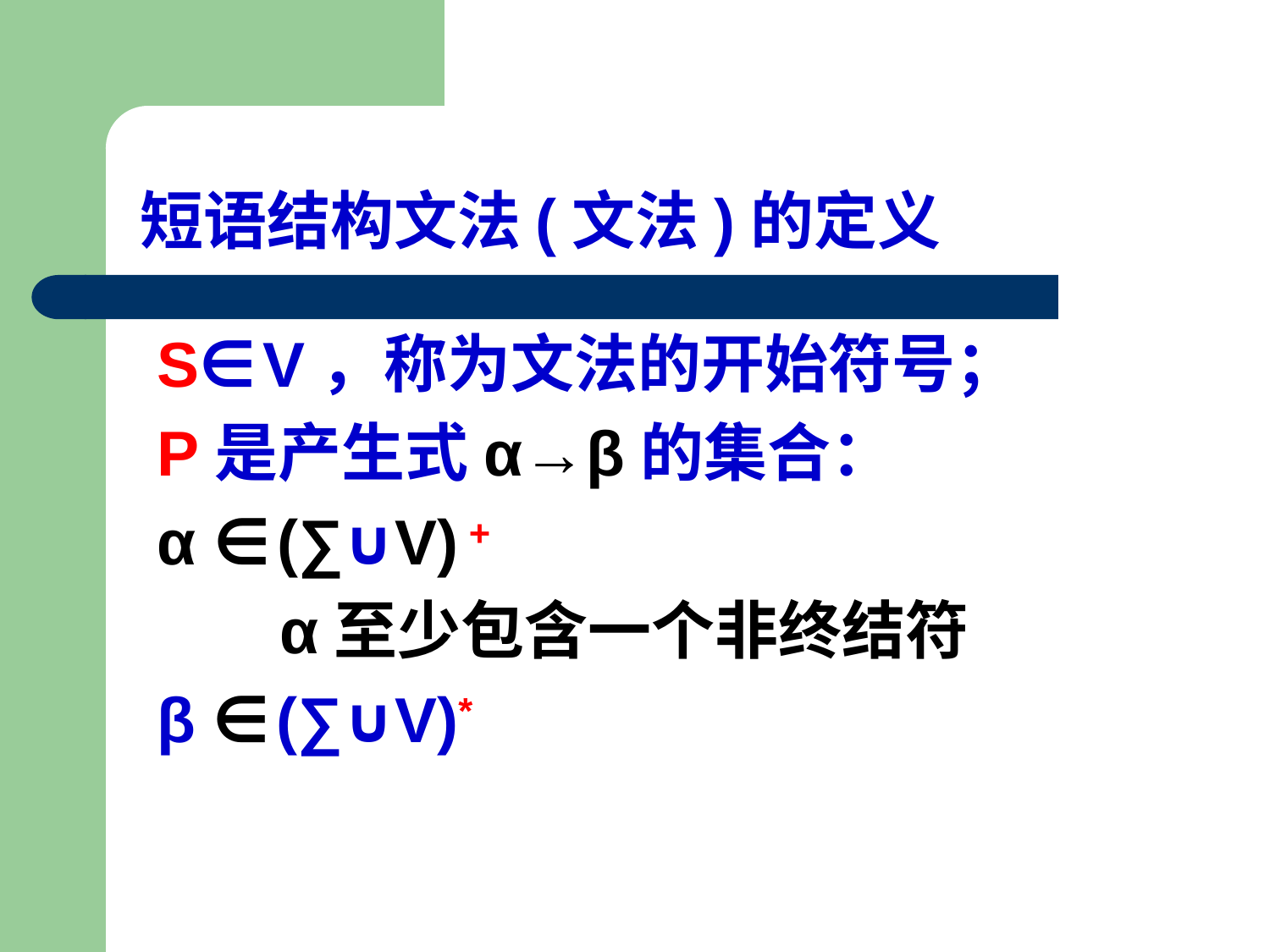

# 短语结构文法(文法)的定义
  S∈V，称为文法的开始符号；
  P是产生式α→β的集合：
  α ∈(∑∪V) +
         α至少包含一个非终结符
  β ∈(∑∪V)*